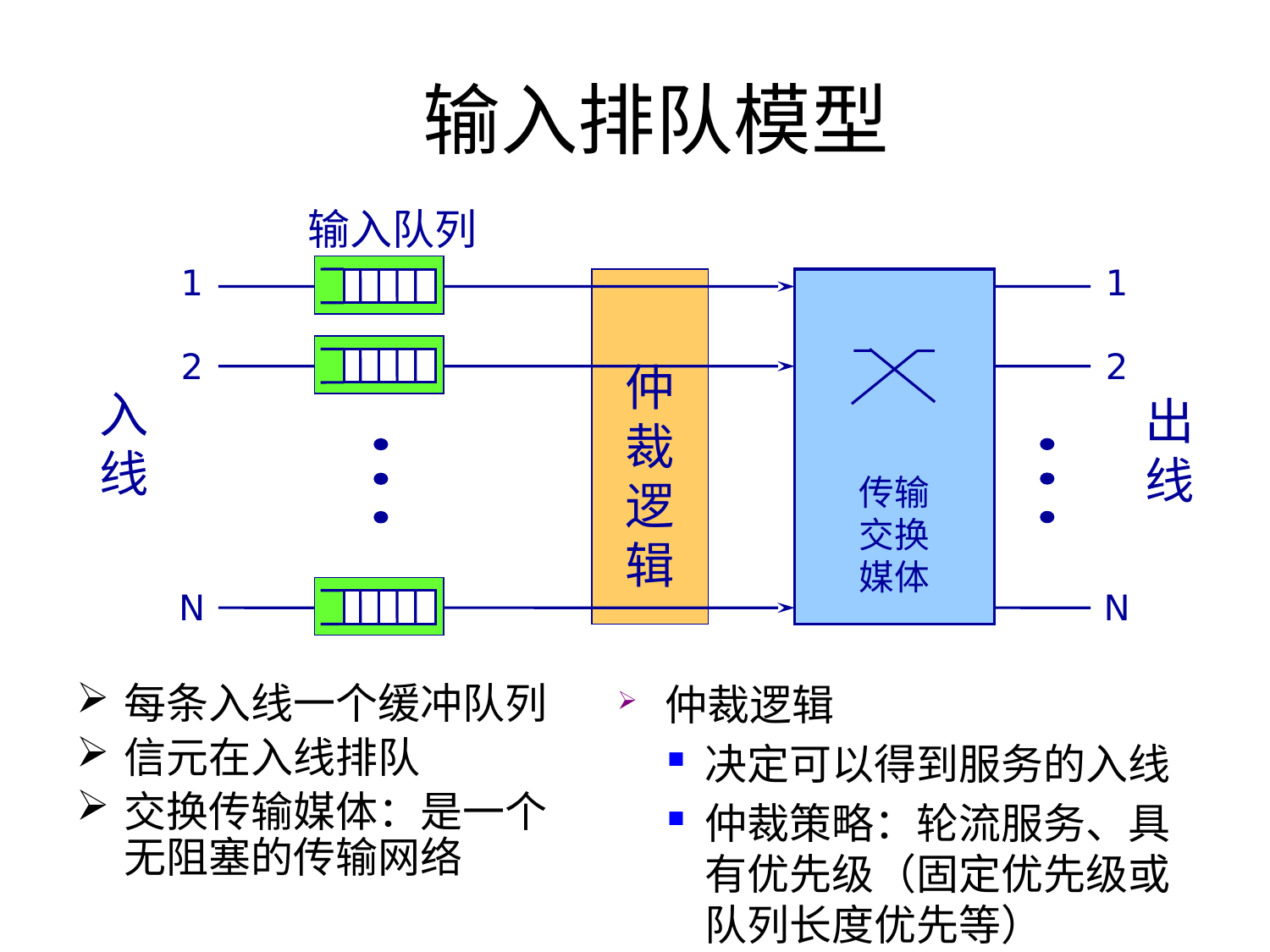

# 输入排队模型

输入队列

1
1

仲裁
逻辑
2
2

入线
出线

传输
交换
媒体

N
N

仲裁逻辑
决定可以得到服务的入线
仲裁策略：轮流服务、具有优先级（固定优先级或队列长度优先等）
每条入线一个缓冲队列
信元在入线排队
交换传输媒体：是一个无阻塞的传输网络